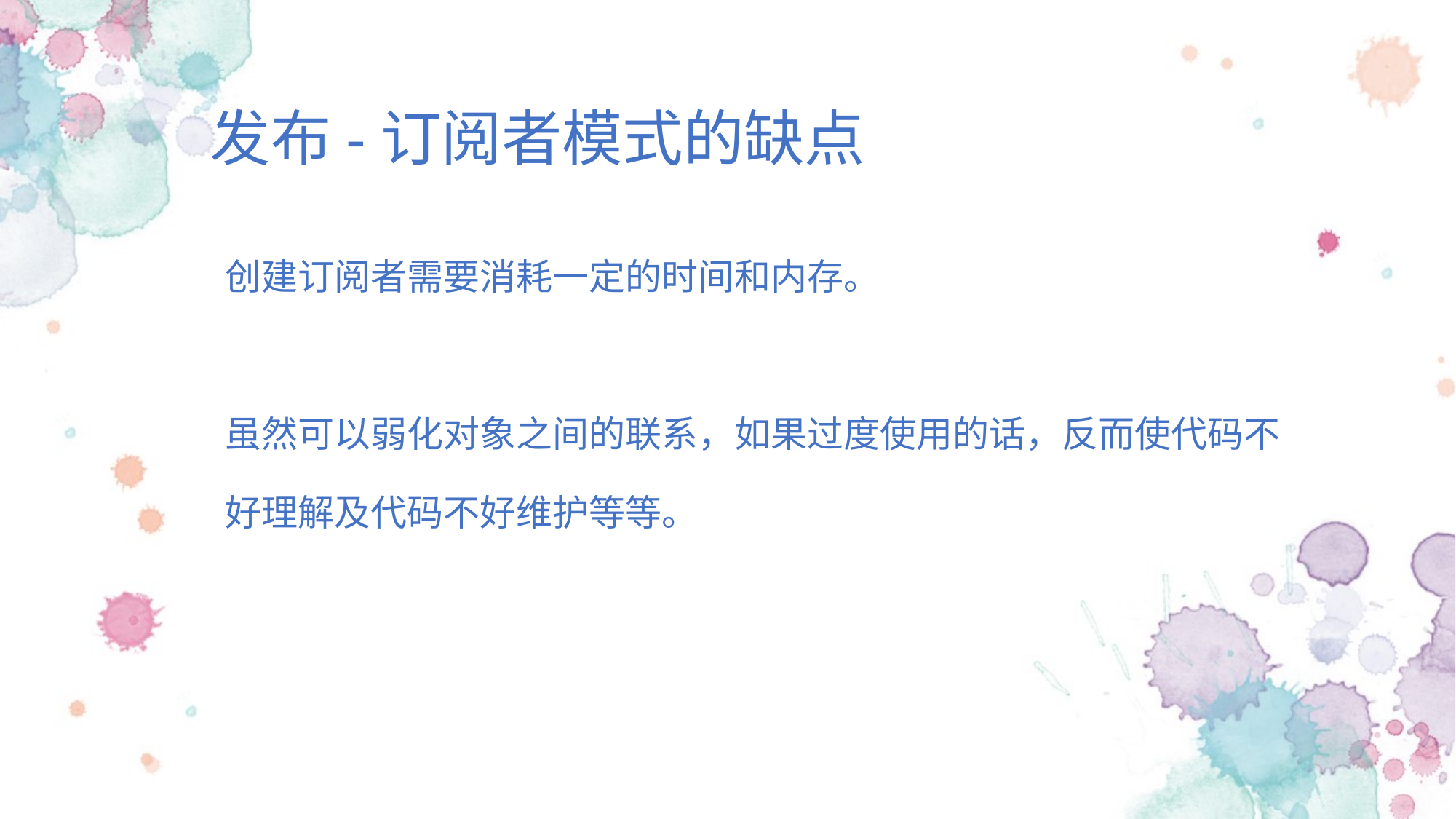

发布-订阅者模式的缺点
创建订阅者需要消耗一定的时间和内存。

虽然可以弱化对象之间的联系，如果过度使用的话，反而使代码不好理解及代码不好维护等等。